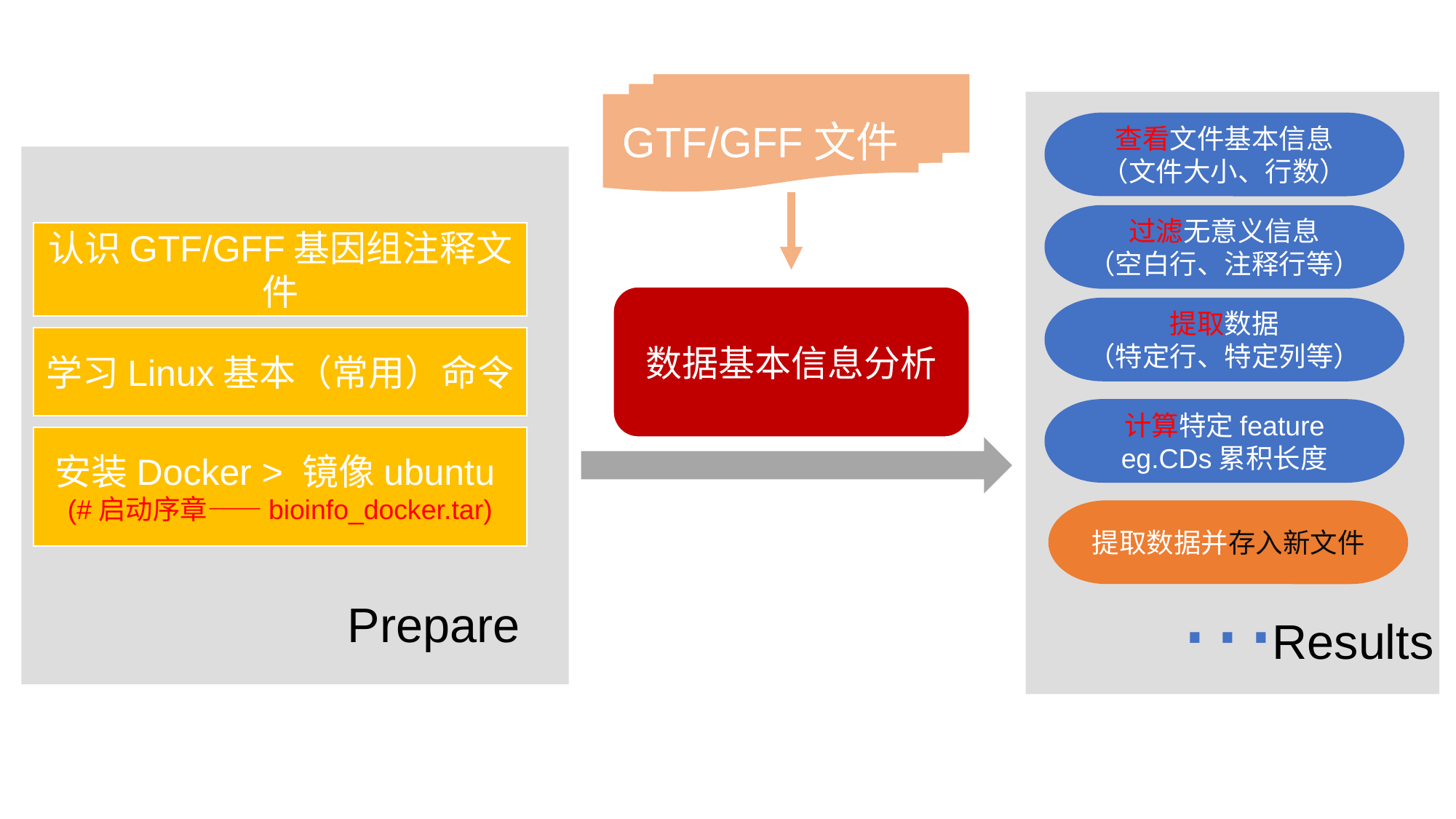

GTF/GFF文件

查看文件基本信息
（文件大小、行数）

过滤无意义信息
（空白行、注释行等）
认识GTF/GFF基因组注释文件
数据基本信息分析
提取数据
（特定行、特定列等）
学习Linux基本（常用）命令
计算特定feature
eg.CDs累积长度
安装Docker > 镜像ubuntu
(#启动序章——bioinfo_docker.tar)

提取数据并存入新文件
···
Prepare
Results